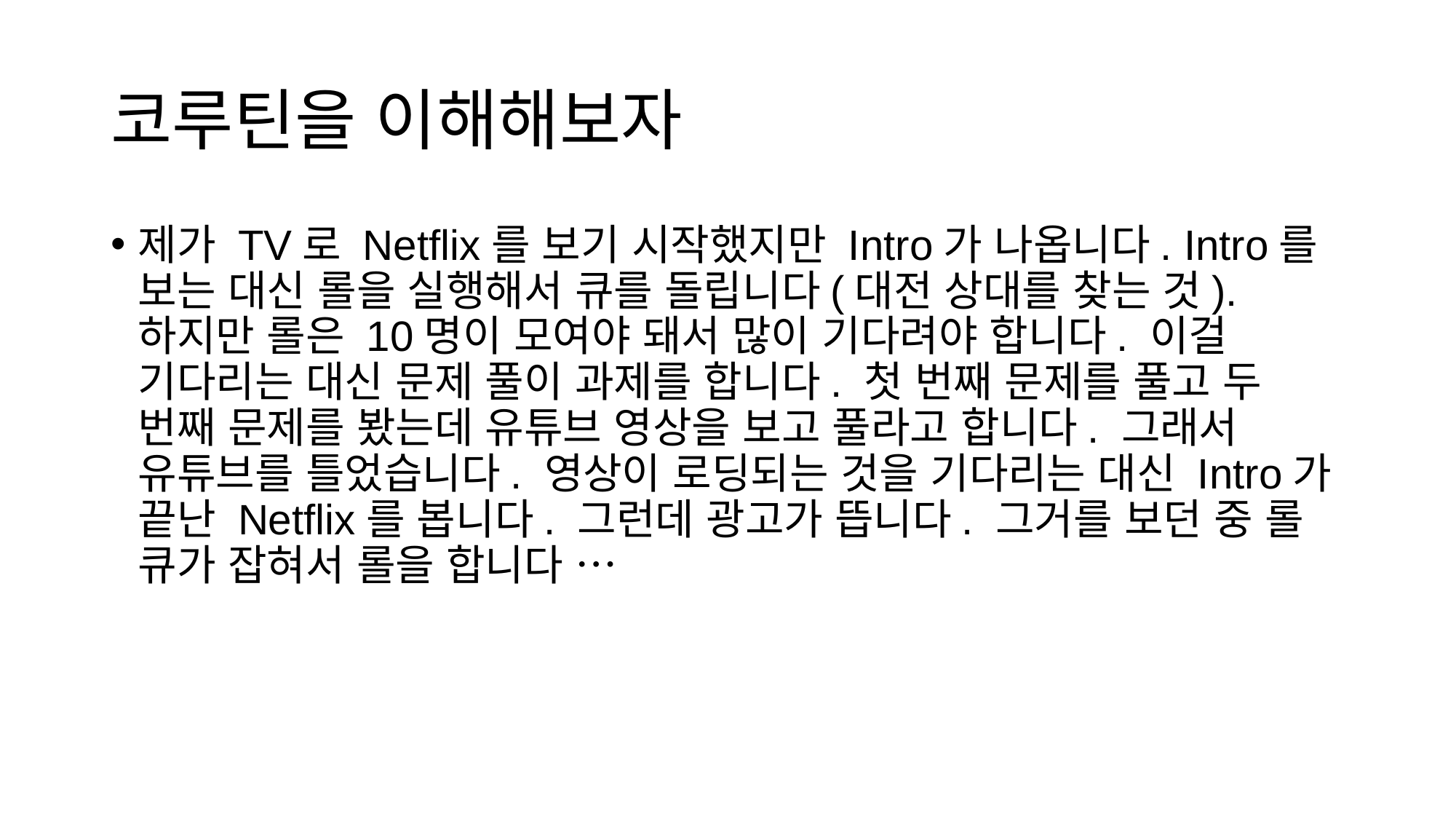

# 코루틴을 이해해보자
제가 TV로 Netflix를 보기 시작했지만 Intro가 나옵니다. Intro를 보는 대신 롤을 실행해서 큐를 돌립니다(대전 상대를 찾는 것). 하지만 롤은 10명이 모여야 돼서 많이 기다려야 합니다. 이걸 기다리는 대신 문제 풀이 과제를 합니다. 첫 번째 문제를 풀고 두 번째 문제를 봤는데 유튜브 영상을 보고 풀라고 합니다. 그래서 유튜브를 틀었습니다. 영상이 로딩되는 것을 기다리는 대신 Intro가 끝난 Netflix를 봅니다. 그런데 광고가 뜹니다. 그거를 보던 중 롤 큐가 잡혀서 롤을 합니다 …